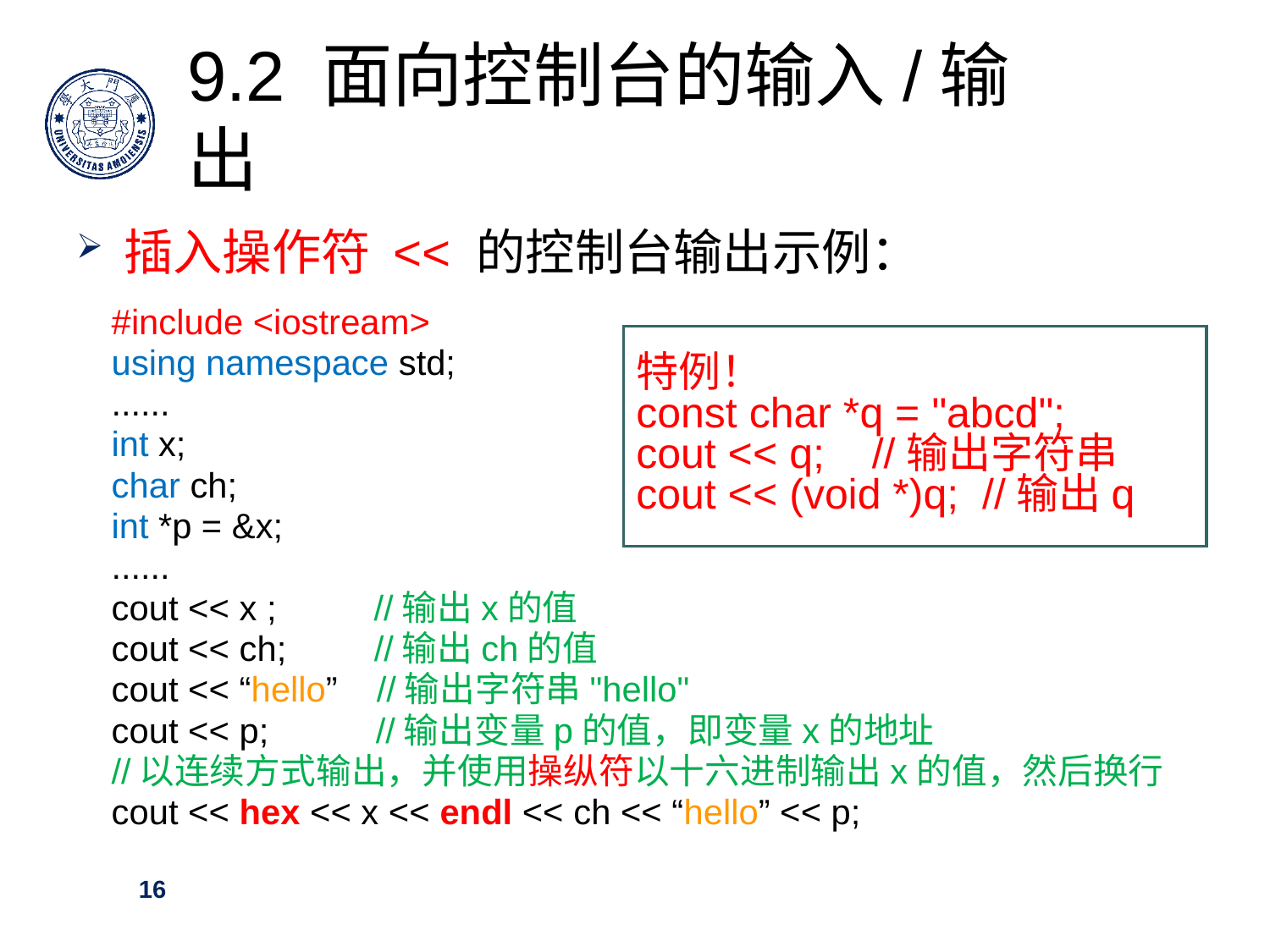

9.2 面向控制台的输入/输出
插入操作符 << 的控制台输出示例：

#include <iostream>
using namespace std;
......
int x;
char ch;
int *p = &x;
......
cout << x ;          //输出x的值
cout << ch;         //输出ch的值
cout << “hello”    //输出字符串"hello"
cout << p;           //输出变量p的值，即变量x的地址
//以连续方式输出，并使用操纵符以十六进制输出x的值，然后换行
cout << hex << x << endl << ch << “hello” << p;

特例！
const char *q = "abcd";
cout << q;    //输出字符串
cout << (void *)q;  //输出q
16